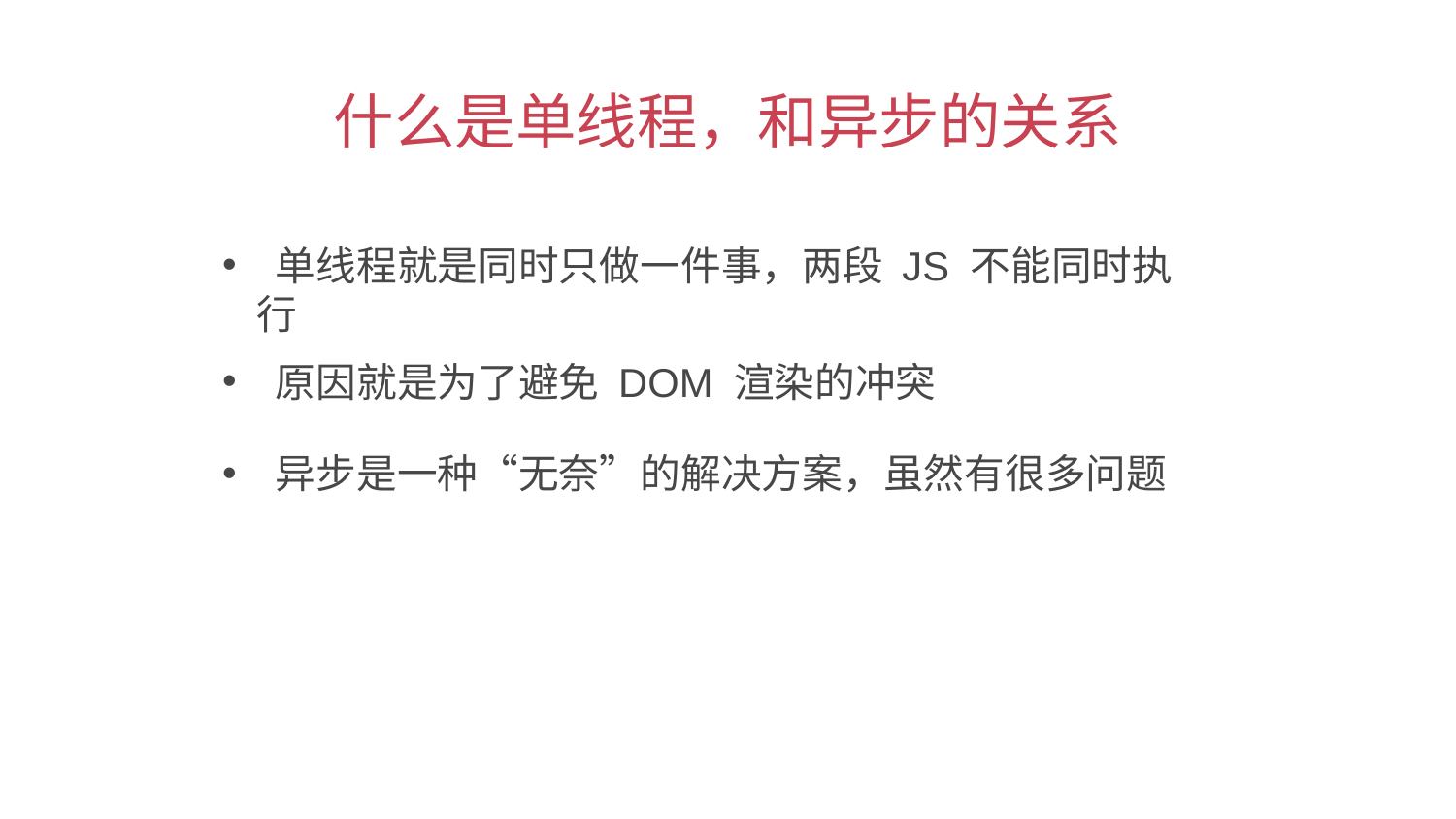

什么是单线程，和异步的关系
 单线程就是同时只做一件事，两段 JS 不能同时执行
 原因就是为了避免 DOM 渲染的冲突
 异步是一种“无奈”的解决方案，虽然有很多问题